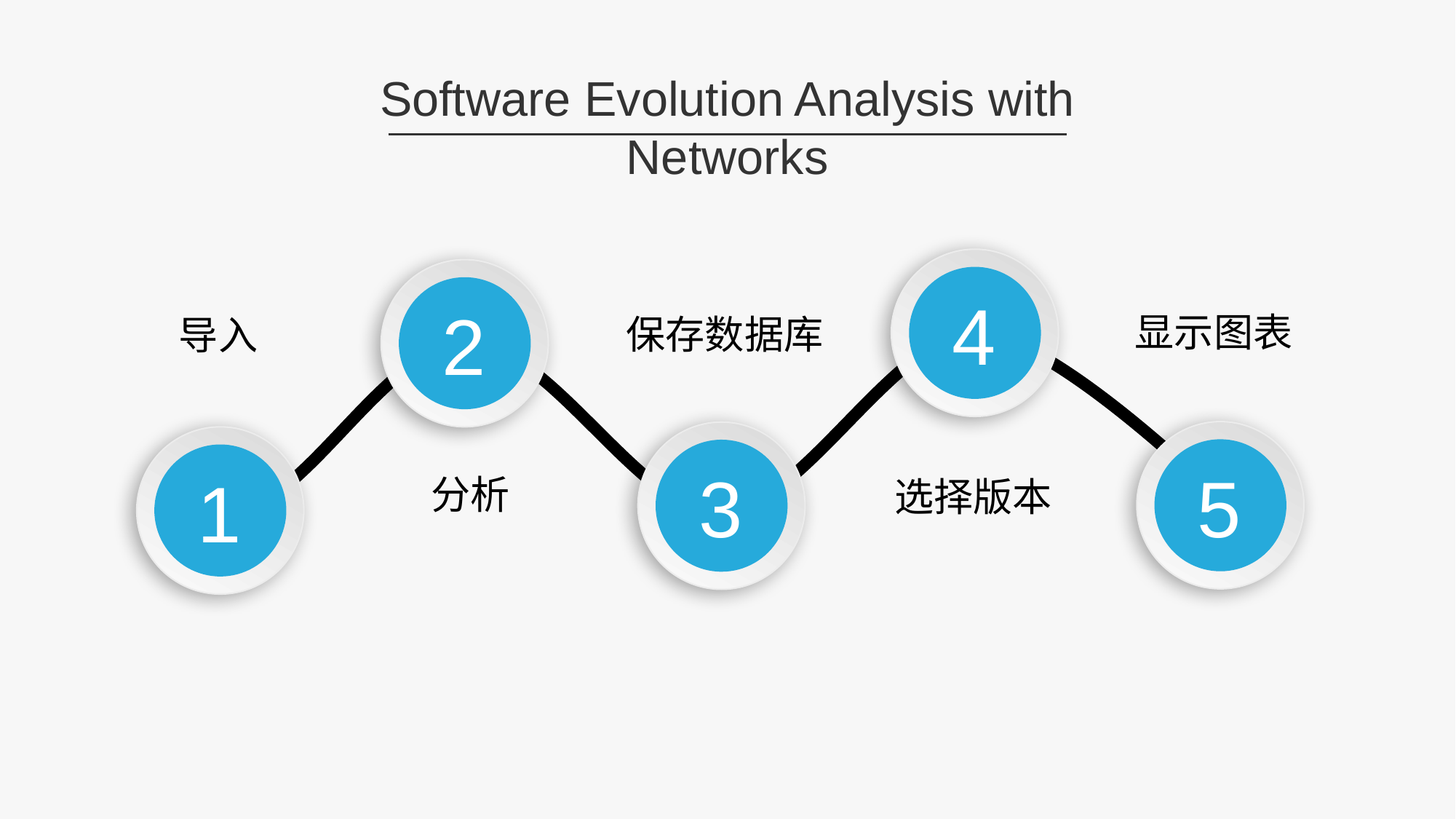

Software Evolution Analysis with Networks

4

2
显示图表
保存数据库
导入

5

3

1
分析
选择版本